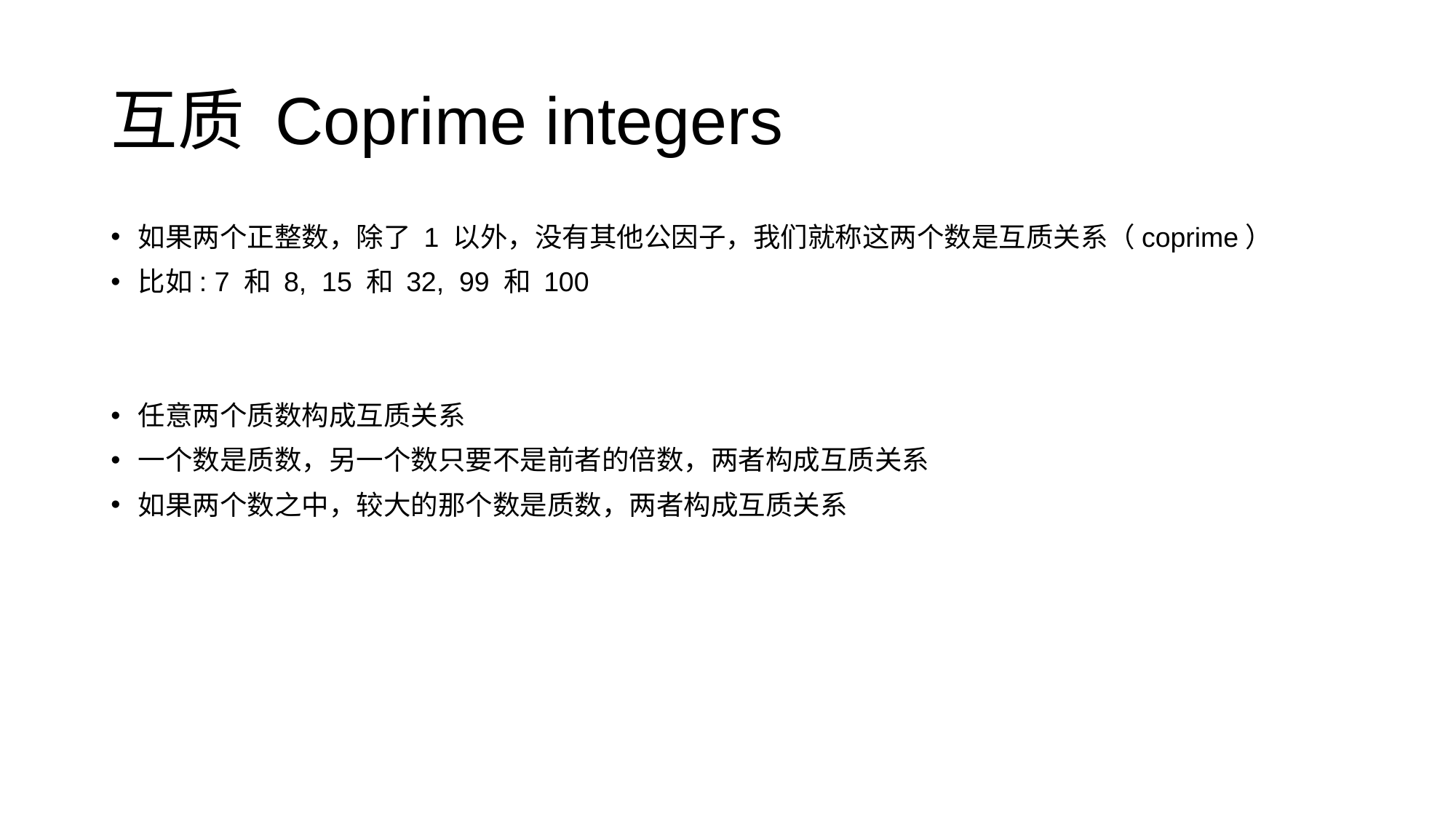

# 互质 Coprime integers
如果两个正整数，除了 1 以外，没有其他公因子，我们就称这两个数是互质关系（coprime）
比如: 7 和 8,  15 和 32,  99 和 100

任意两个质数构成互质关系
一个数是质数，另一个数只要不是前者的倍数，两者构成互质关系
如果两个数之中，较大的那个数是质数，两者构成互质关系